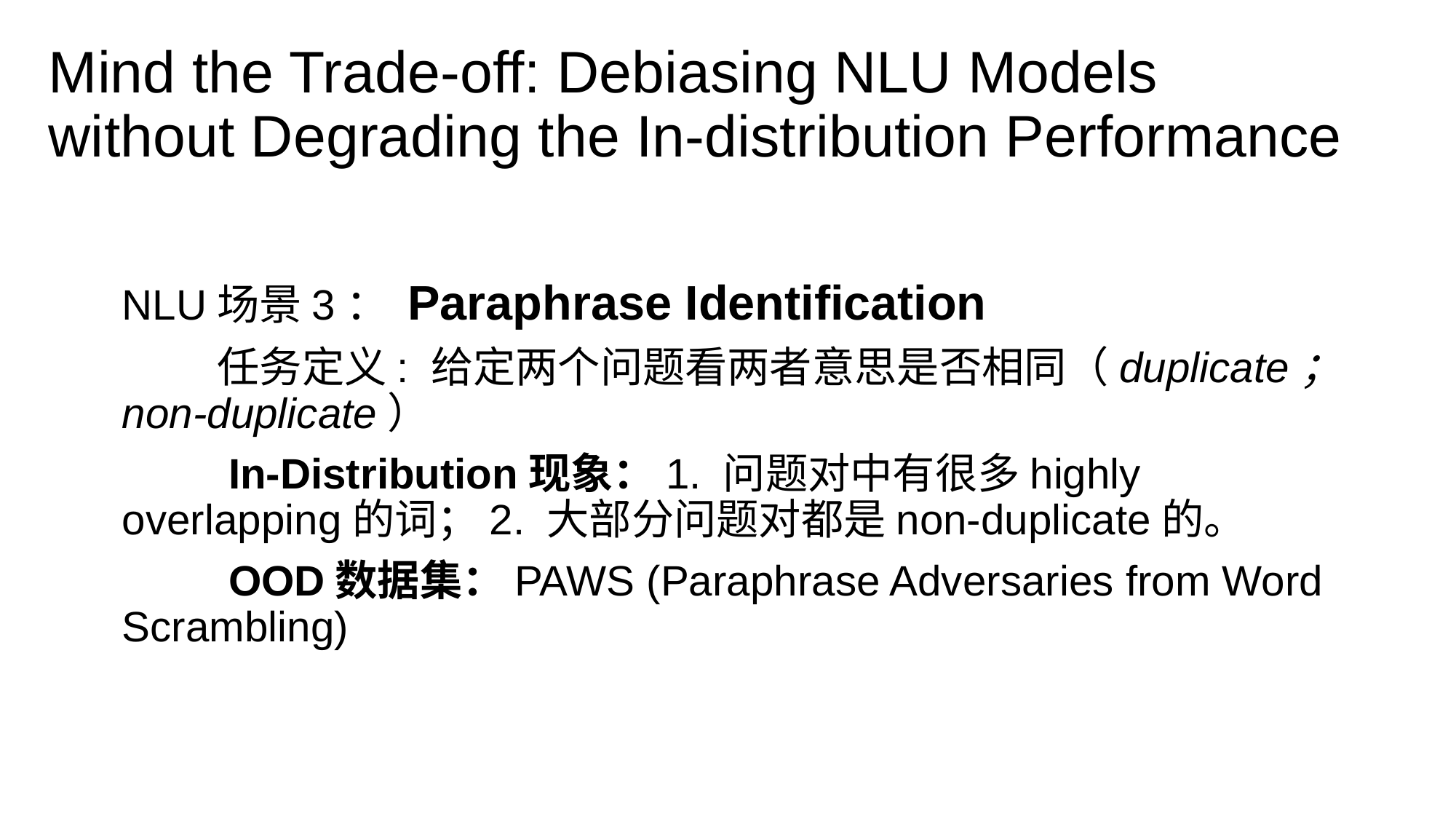

# Mind the Trade-off: Debiasing NLU Models without Degrading the In-distribution Performance
NLU场景3： Paraphrase Identification
         任务定义: 给定两个问题看两者意思是否相同（duplicate； non-duplicate）
         In-Distribution现象：1. 问题对中有很多highly overlapping的词；2. 大部分问题对都是non-duplicate的。
         OOD数据集：PAWS (Paraphrase Adversaries from Word Scrambling)